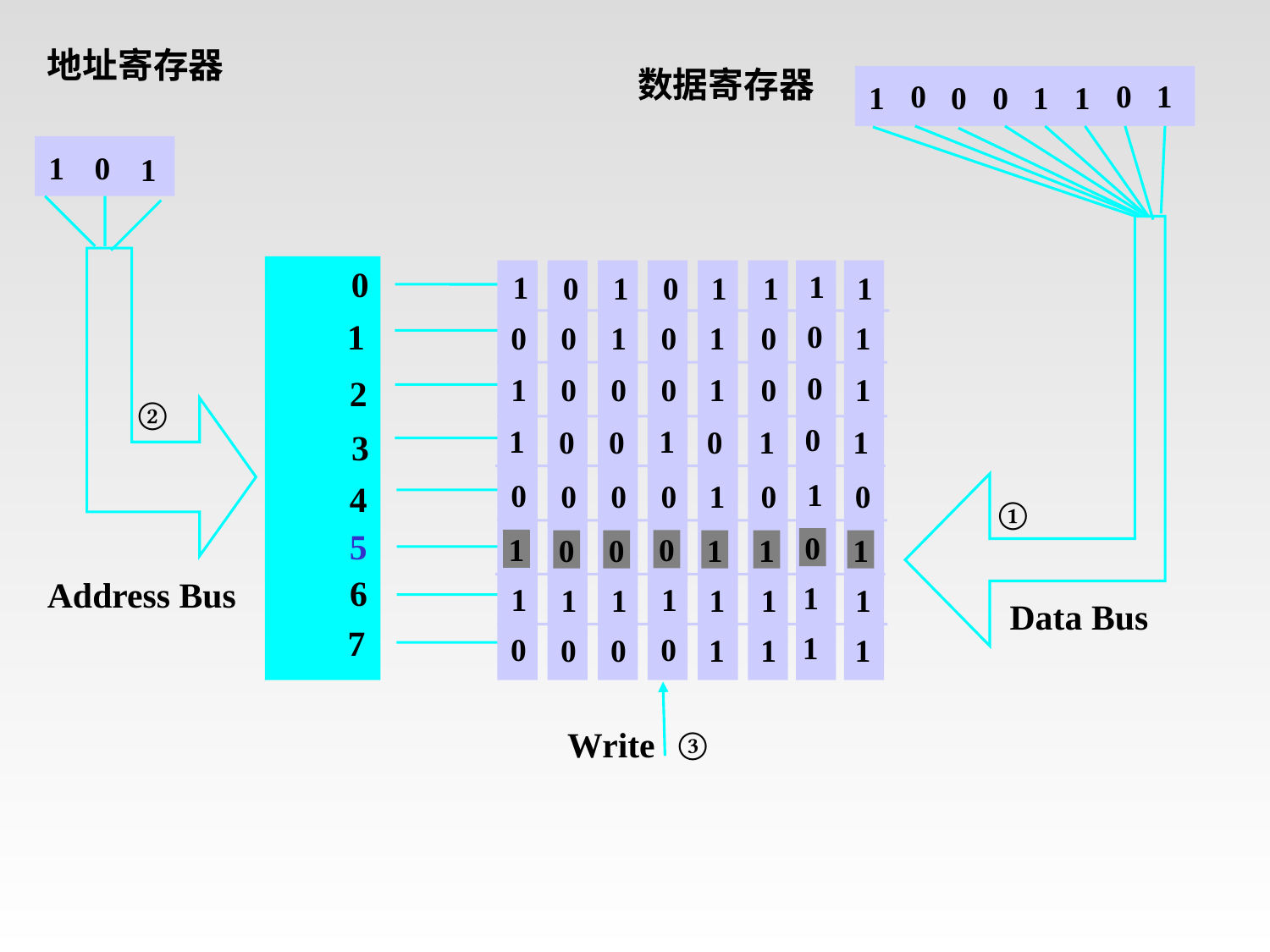

地址寄存器
数据寄存器

0
0
1
1
0
0
1
1

1
0
1

0

1
1
0
0
1
1
1
1

0
0
0
0
1
1
0
1

0
1
0
0
0
1
0
1

0
1
1
0
0
0
1
1

1
0
0
0
0
1
0
0

0
1
0
0
0
1
1
1

1
1
1
1
1
1
1
1

1
0
0
0
0
1
1
1

1

2

3

4

5

6

7

②
①
Address Bus
Data Bus

Write
③